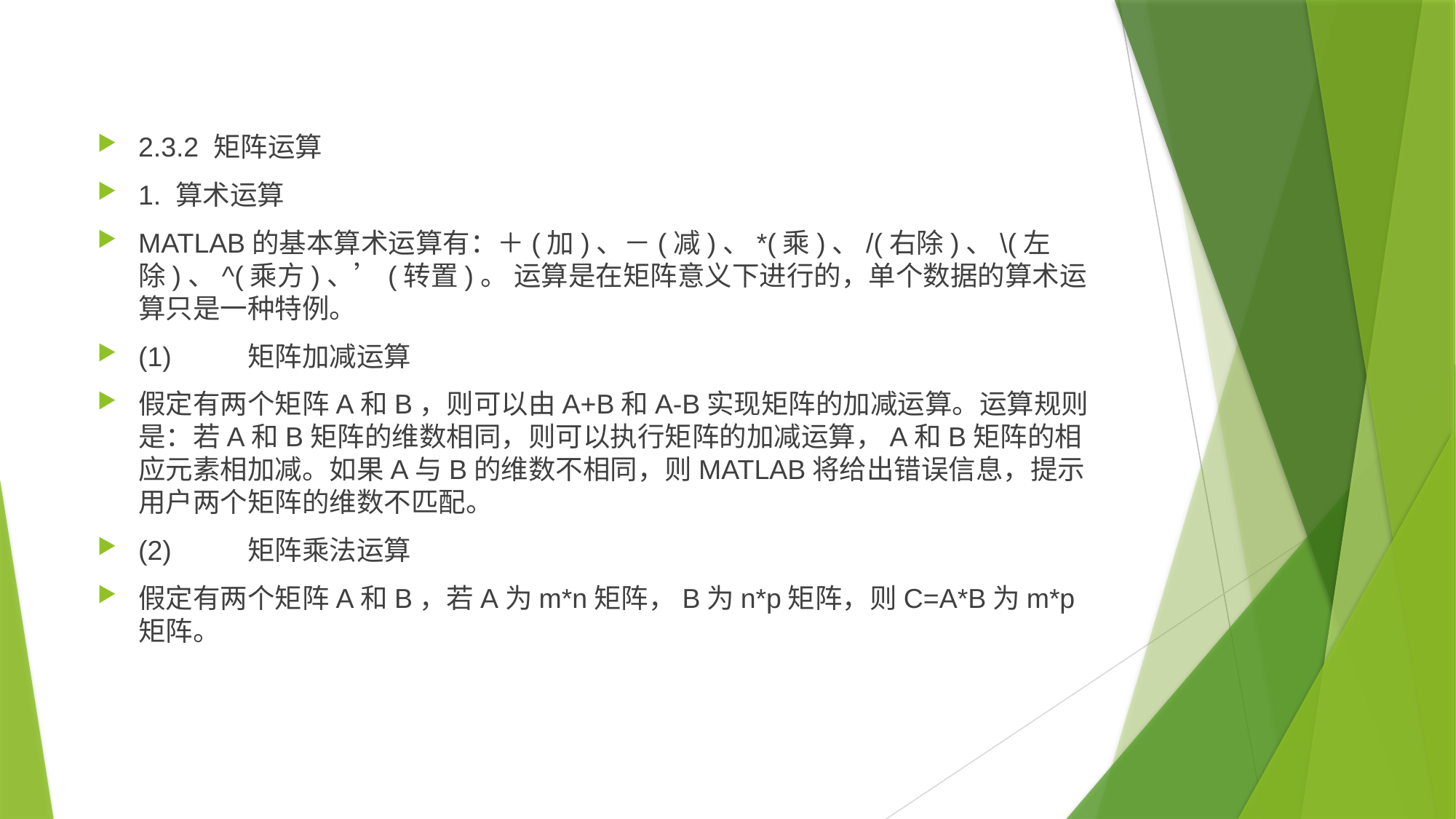

2.3.2 矩阵运算
1. 算术运算
MATLAB的基本算术运算有：＋(加)、－(减)、*(乘)、/(右除)、\(左除)、^(乘方)、’(转置)。 运算是在矩阵意义下进行的，单个数据的算术运算只是一种特例。
(1)	矩阵加减运算
假定有两个矩阵A和B，则可以由A+B和A-B实现矩阵的加减运算。运算规则是：若A和B矩阵的维数相同，则可以执行矩阵的加减运算，A和B矩阵的相应元素相加减。如果A与B的维数不相同，则MATLAB将给出错误信息，提示用户两个矩阵的维数不匹配。
(2)	矩阵乘法运算
假定有两个矩阵A和B，若A为m*n矩阵，B为n*p矩阵，则C=A*B为m*p矩阵。